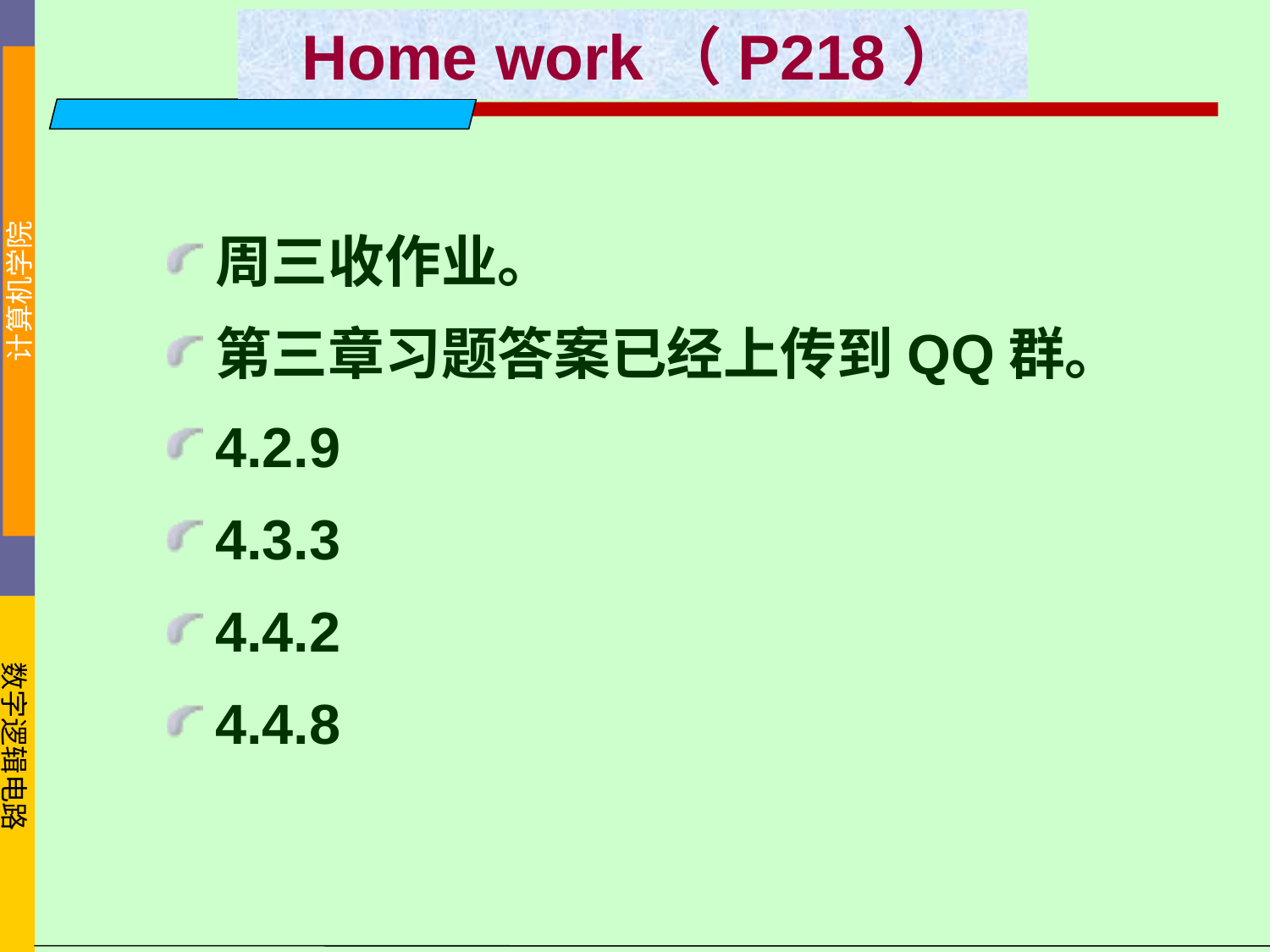

Home work（P218）
周三收作业。
第三章习题答案已经上传到QQ群。
4.2.9
4.3.3
4.4.2
4.4.8